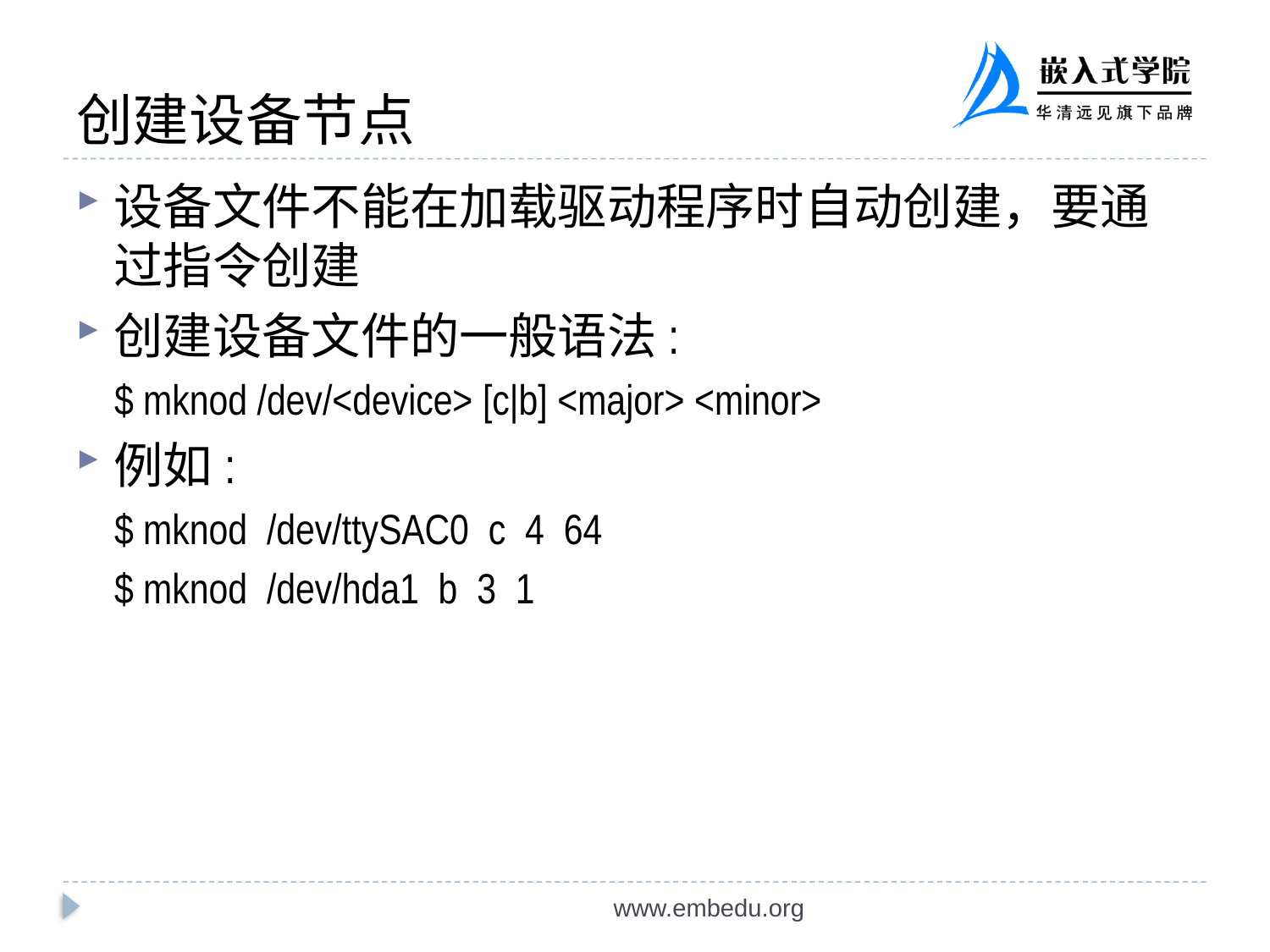

# 创建设备节点
设备文件不能在加载驱动程序时自动创建，要通过指令创建
创建设备文件的一般语法:
$ mknod /dev/<device> [c|b] <major> <minor>
例如:
$ mknod  /dev/ttySAC0  c  4  64
$ mknod  /dev/hda1  b  3  1
www.embedu.org